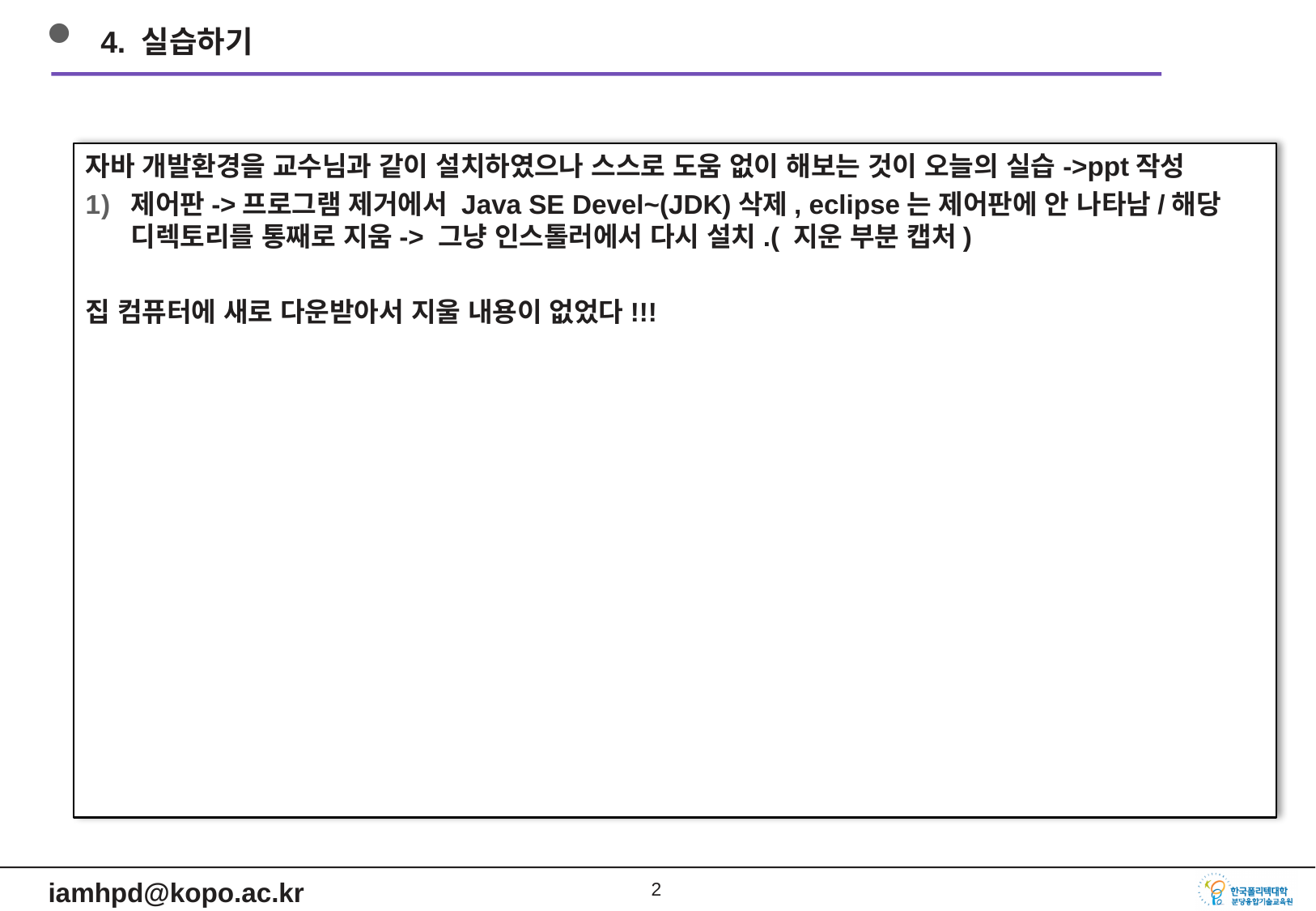

4. 실습하기
자바 개발환경을 교수님과 같이 설치하였으나 스스로 도움 없이 해보는 것이 오늘의 실습->ppt작성
제어판->프로그램 제거에서 Java SE Devel~(JDK)삭제, eclipse는 제어판에 안 나타남/해당 디렉토리를 통째로 지움-> 그냥 인스톨러에서 다시 설치.( 지운 부분 캡처)

집 컴퓨터에 새로 다운받아서 지울 내용이 없었다!!!

2